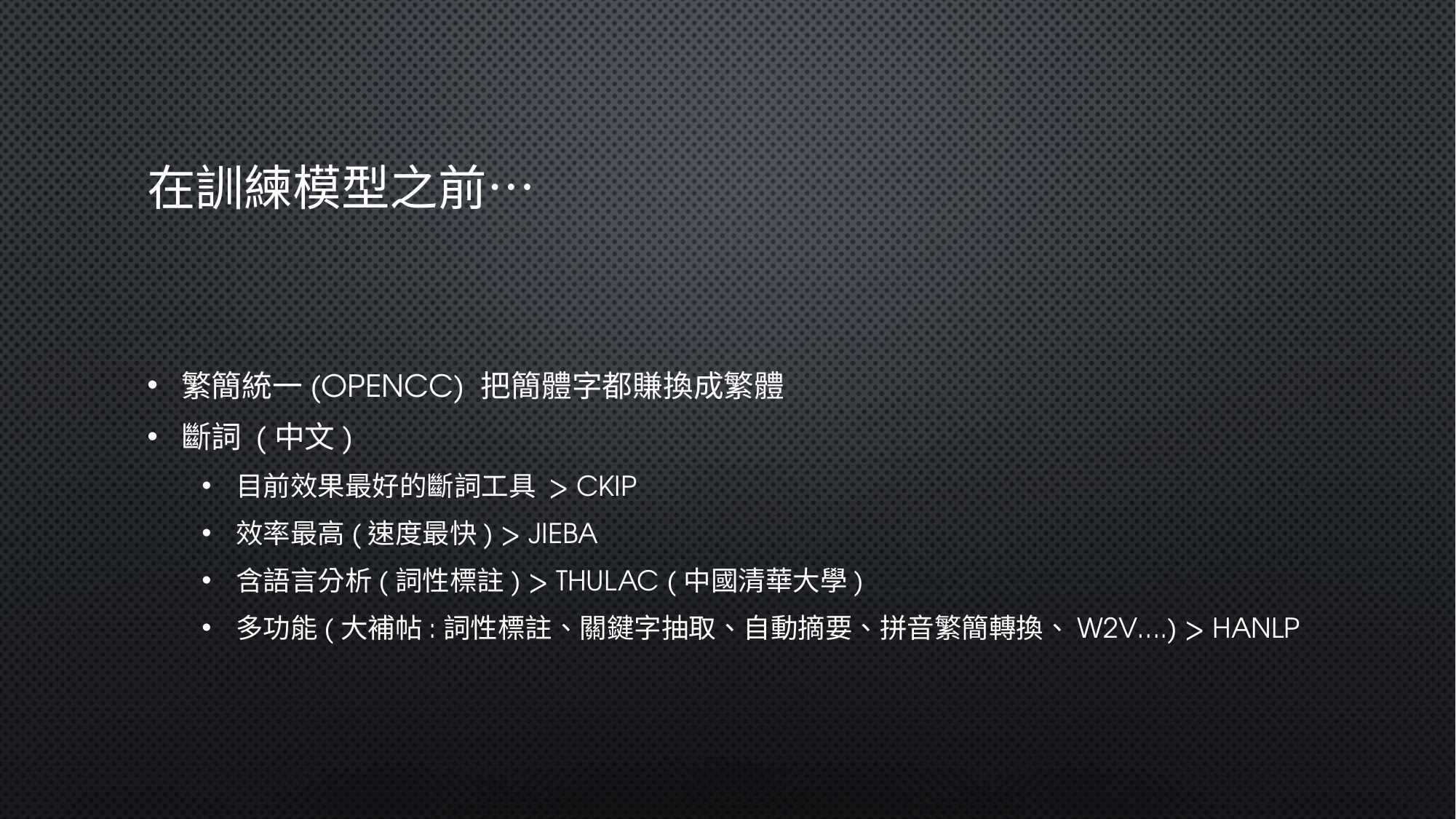

# 在訓練模型之前…
繁簡統一(OpenCC) 把簡體字都賺換成繁體
斷詞 (中文)
目前效果最好的斷詞工具 > CKIP
效率最高(速度最快) > Jieba
含語言分析(詞性標註) > THULAC (中國清華大學)
多功能(大補帖:詞性標註、關鍵字抽取、自動摘要、拼音繁簡轉換、w2v….) > HanLP